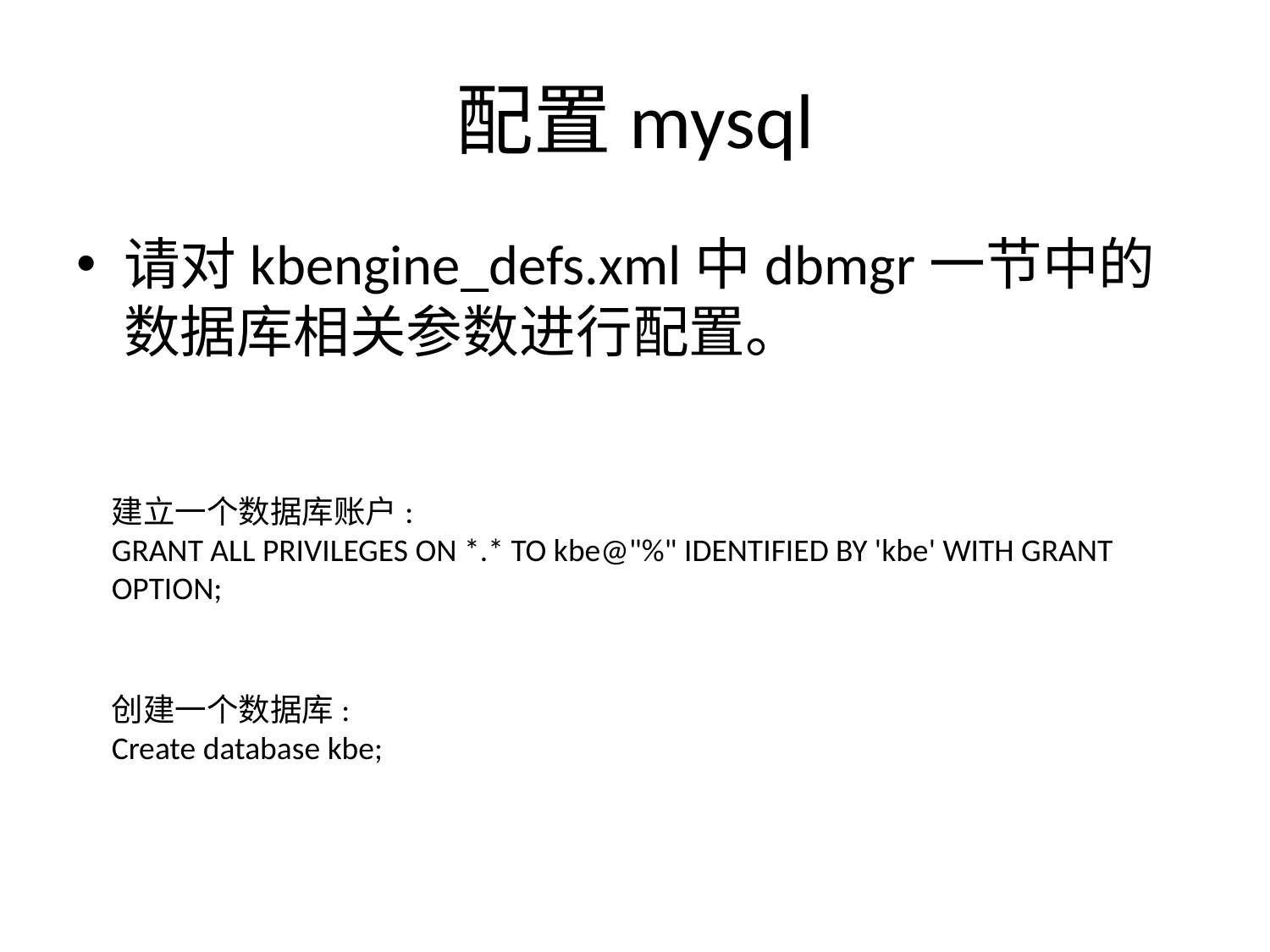

# 配置mysql
请对kbengine_defs.xml中dbmgr一节中的数据库相关参数进行配置。

建立一个数据库账户:
GRANT ALL PRIVILEGES ON *.* TO kbe@"%" IDENTIFIED BY 'kbe' WITH GRANT OPTION;
创建一个数据库:
Create database kbe;